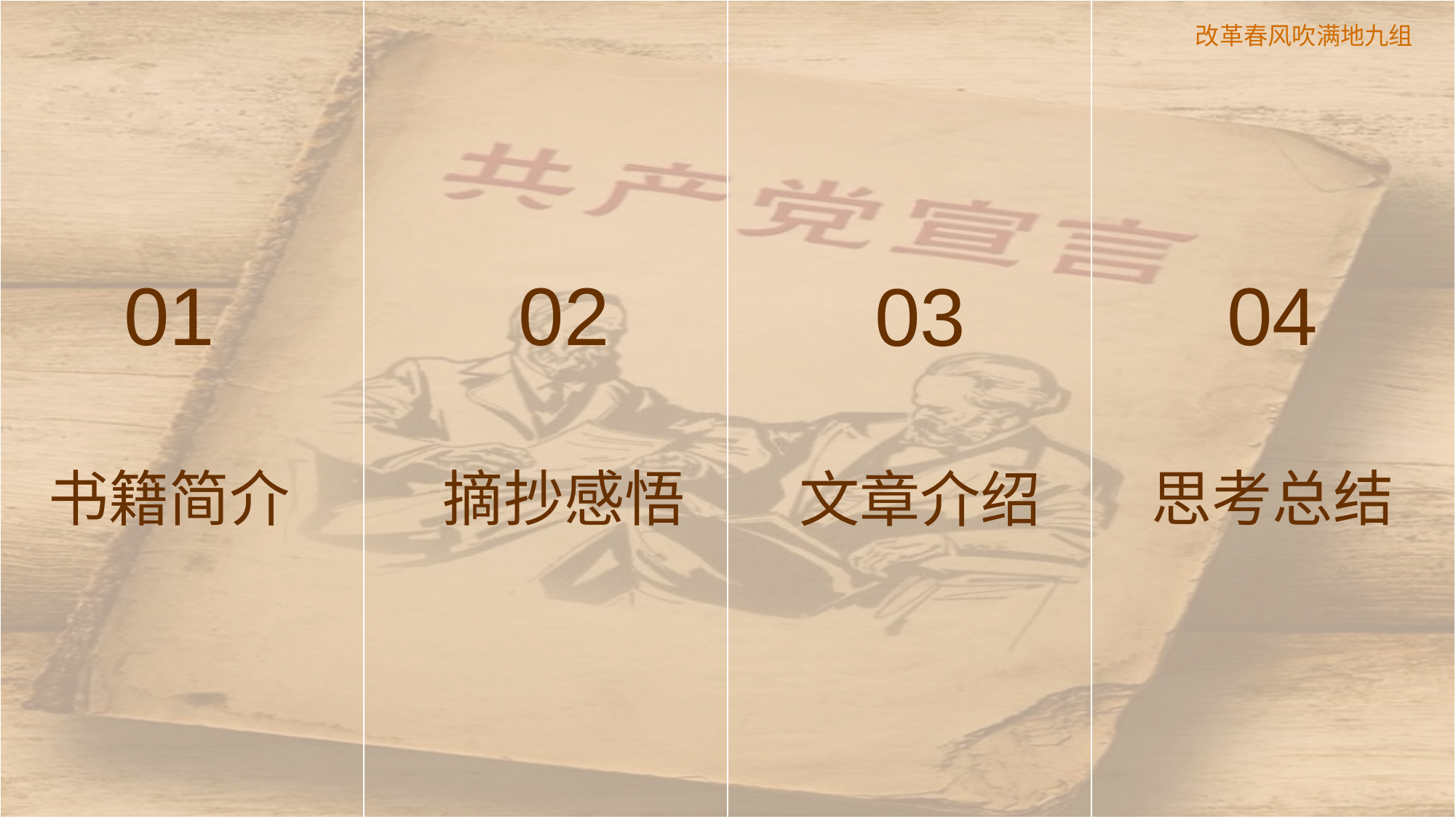

|  |  |  |  |
| --- | --- | --- | --- |
04

思考总结
01

书籍简介
02

摘抄感悟
03

文章介绍